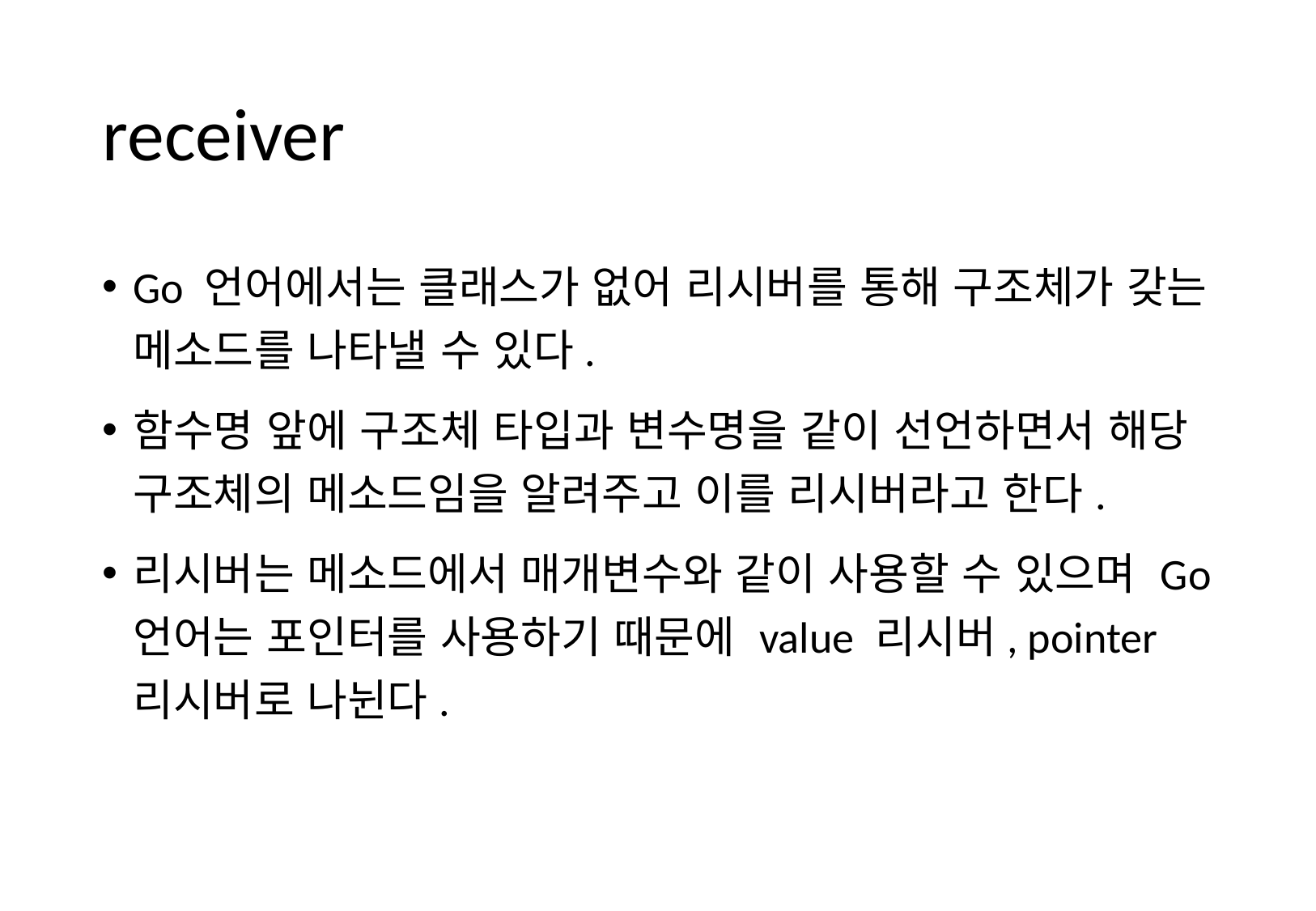

# receiver
Go 언어에서는 클래스가 없어 리시버를 통해 구조체가 갖는 메소드를 나타낼 수 있다.
함수명 앞에 구조체 타입과 변수명을 같이 선언하면서 해당 구조체의 메소드임을 알려주고 이를 리시버라고 한다.
리시버는 메소드에서 매개변수와 같이 사용할 수 있으며 Go 언어는 포인터를 사용하기 때문에 value 리시버, pointer 리시버로 나뉜다.